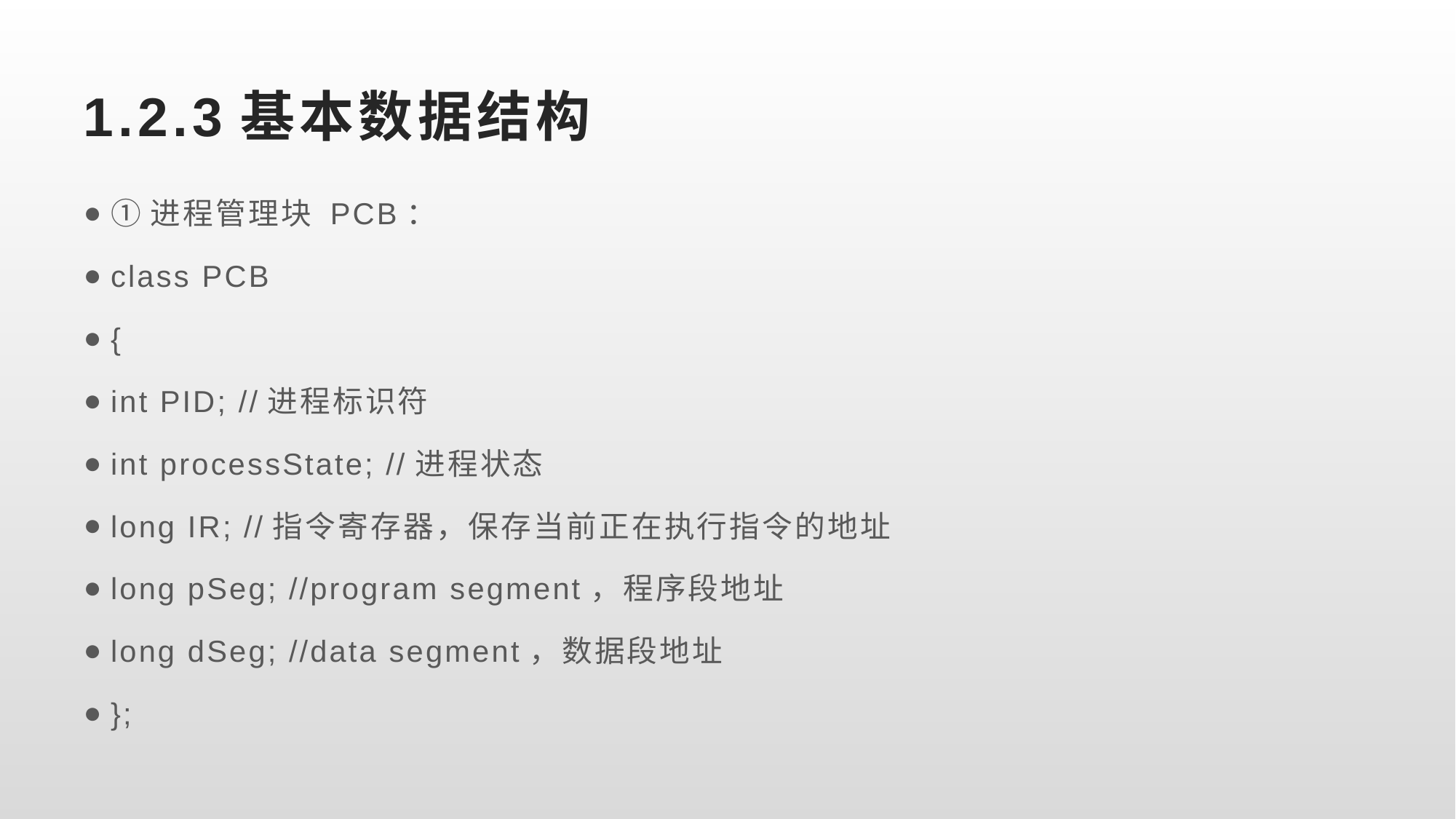

# 1.2.3基本数据结构
①进程管理块 PCB：
class PCB
{
int PID; //进程标识符
int processState; //进程状态
long IR; //指令寄存器，保存当前正在执行指令的地址
long pSeg; //program segment，程序段地址
long dSeg; //data segment，数据段地址
};